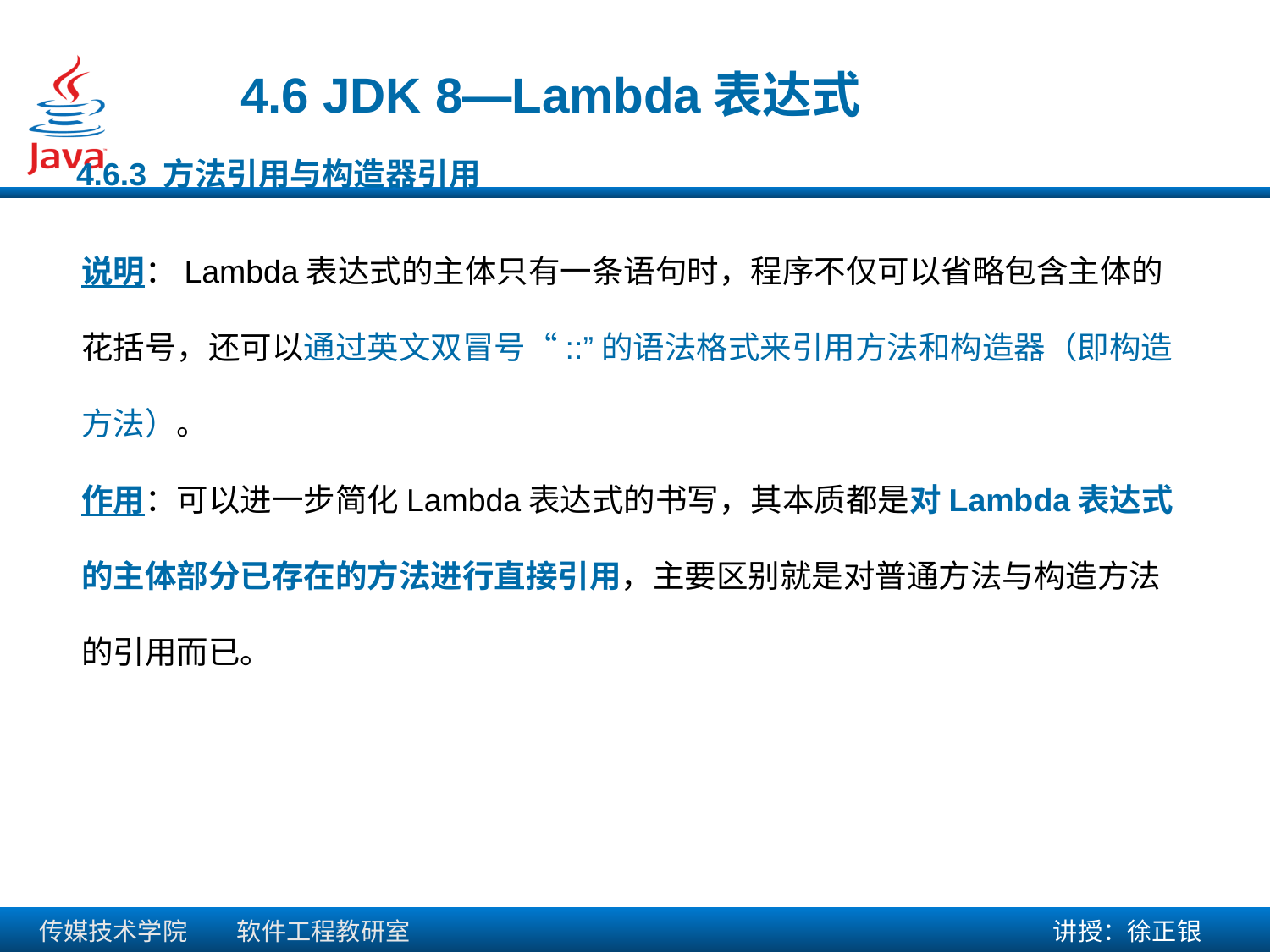

4.6 JDK 8—Lambda表达式
4.6.3 方法引用与构造器引用
说明：Lambda表达式的主体只有一条语句时，程序不仅可以省略包含主体的花括号，还可以通过英文双冒号“::”的语法格式来引用方法和构造器（即构造方法）。
作用：可以进一步简化Lambda表达式的书写，其本质都是对Lambda表达式的主体部分已存在的方法进行直接引用，主要区别就是对普通方法与构造方法的引用而已。